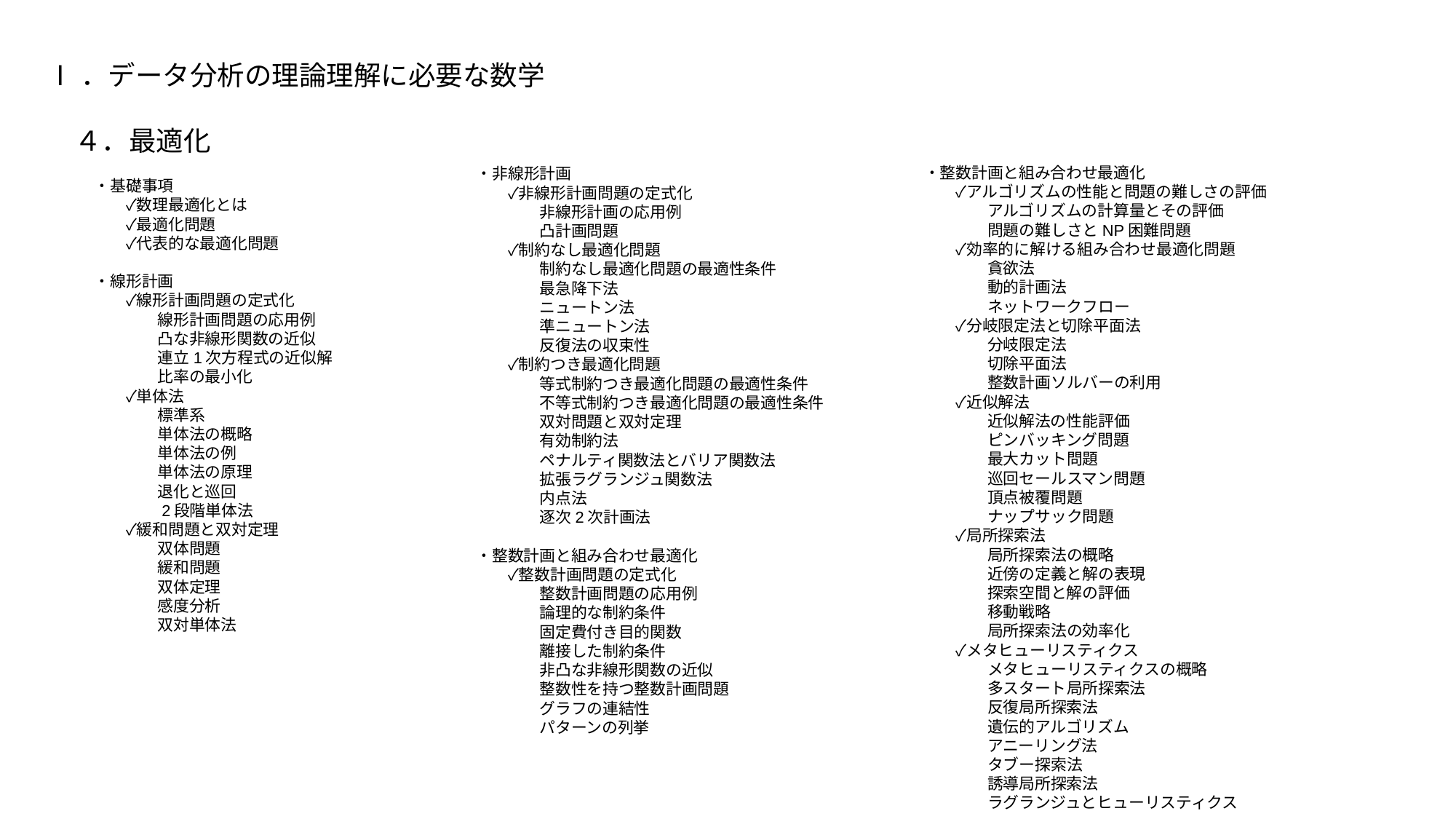

Ⅰ．データ分析の理論理解に必要な数学

　４．最適化

　　　・基礎事項
　　　　　✓数理最適化とは
　　　　　✓最適化問題
　　　　　✓代表的な最適化問題

　　　・線形計画
　　　　　✓線形計画問題の定式化
　　　　　　　線形計画問題の応用例
　　　　　　　凸な非線形関数の近似
　　　　　　　連立1次方程式の近似解
　　　　　　　比率の最小化
　　　　　✓単体法
　　　　　　　標準系
　　　　　　　単体法の概略
　　　　　　　単体法の例
　　　　　　　単体法の原理
　　　　　　　退化と巡回
　　　　　　　2段階単体法
　　　　　✓緩和問題と双対定理
　　　　　　　双体問題
　　　　　　　緩和問題
　　　　　　　双体定理
　　　　　　　感度分析
　　　　　　　双対単体法
　　　・整数計画と組み合わせ最適化
　　　　　✓アルゴリズムの性能と問題の難しさの評価
　　　　　　　アルゴリズムの計算量とその評価
　　　　　　　問題の難しさとNP困難問題
　　　　　✓効率的に解ける組み合わせ最適化問題
　　　　　　　貪欲法
　　　　　　　動的計画法
　　　　　　　ネットワークフロー
　　　　　✓分岐限定法と切除平面法
　　　　　　　分岐限定法
　　　　　　　切除平面法
　　　　　　　整数計画ソルバーの利用
　　　　　✓近似解法
　　　　　　　近似解法の性能評価
　　　　　　　ピンバッキング問題
　　　　　　　最大カット問題
　　　　　　　巡回セールスマン問題
　　　　　　　頂点被覆問題
　　　　　　　ナップサック問題
　　　　　✓局所探索法
　　　　　　　局所探索法の概略
　　　　　　　近傍の定義と解の表現
　　　　　　　探索空間と解の評価
　　　　　　　移動戦略
　　　　　　　局所探索法の効率化
　　　　　✓メタヒューリスティクス
　　　　　　　メタヒューリスティクスの概略
　　　　　　　多スタート局所探索法
　　　　　　　反復局所探索法
　　　　　　　遺伝的アルゴリズム
　　　　　　　アニーリング法
　　　　　　　タブー探索法
　　　　　　　誘導局所探索法
　　　　　　　ラグランジュとヒューリスティクス
　　　・非線形計画
　　　　　✓非線形計画問題の定式化
　　　　　　　非線形計画の応用例
　　　　　　　凸計画問題
　　　　　✓制約なし最適化問題
　　　　　　　制約なし最適化問題の最適性条件
　　　　　　　最急降下法
　　　　　　　ニュートン法
　　　　　　　準ニュートン法
　　　　　　　反復法の収束性
　　　　　✓制約つき最適化問題
　　　　　　　等式制約つき最適化問題の最適性条件
　　　　　　　不等式制約つき最適化問題の最適性条件
　　　　　　　双対問題と双対定理
　　　　　　　有効制約法
　　　　　　　ペナルティ関数法とバリア関数法
　　　　　　　拡張ラグランジュ関数法
　　　　　　　内点法
　　　　　　　逐次2次計画法

　　　・整数計画と組み合わせ最適化
　　　　　✓整数計画問題の定式化
　　　　　　　整数計画問題の応用例
　　　　　　　論理的な制約条件
　　　　　　　固定費付き目的関数
　　　　　　　離接した制約条件
　　　　　　　非凸な非線形関数の近似
　　　　　　　整数性を持つ整数計画問題
　　　　　　　グラフの連結性
　　　　　　　パターンの列挙